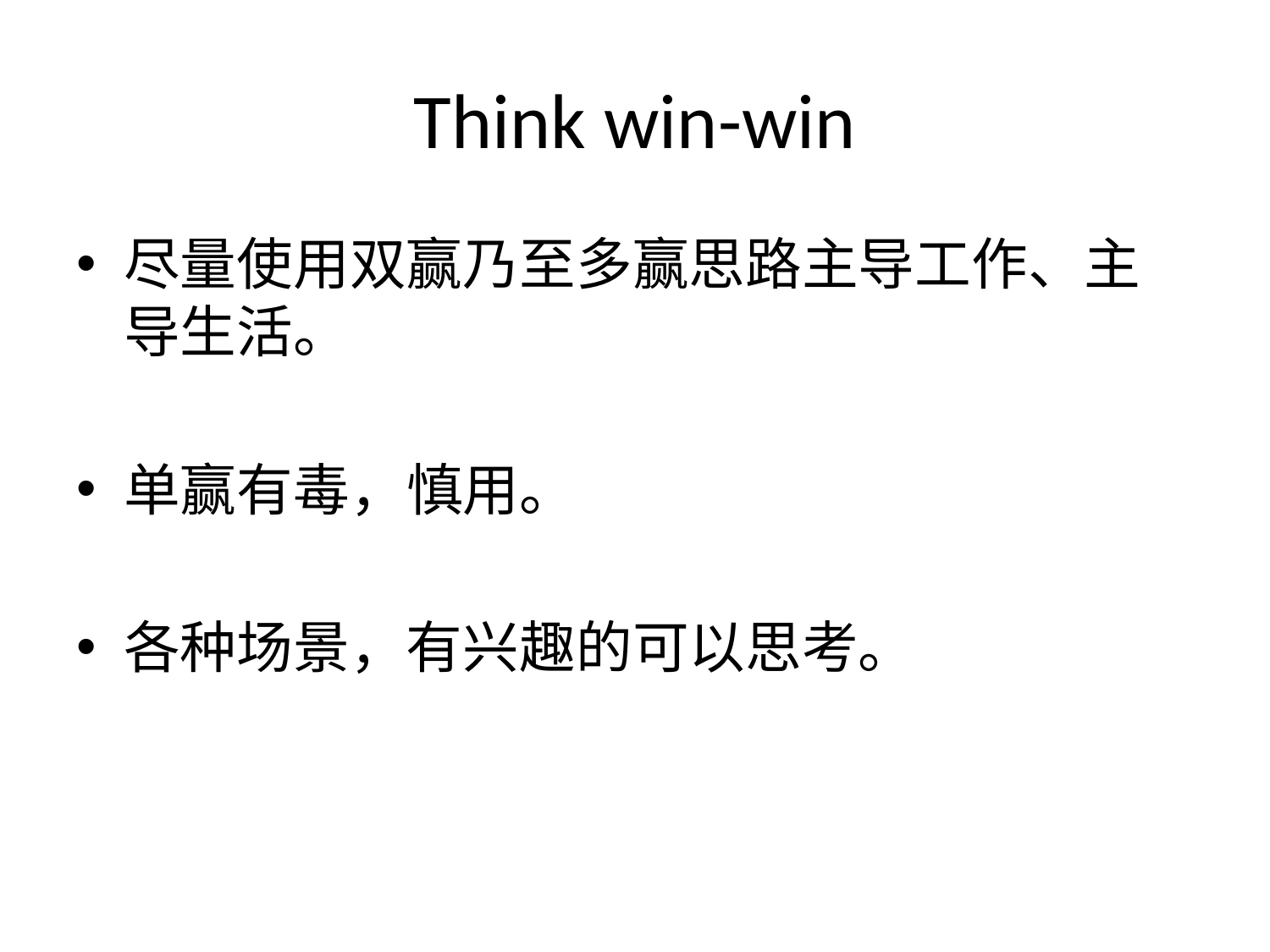

# Think win-win
尽量使用双赢乃至多赢思路主导工作、主导生活。

单赢有毒，慎用。

各种场景，有兴趣的可以思考。